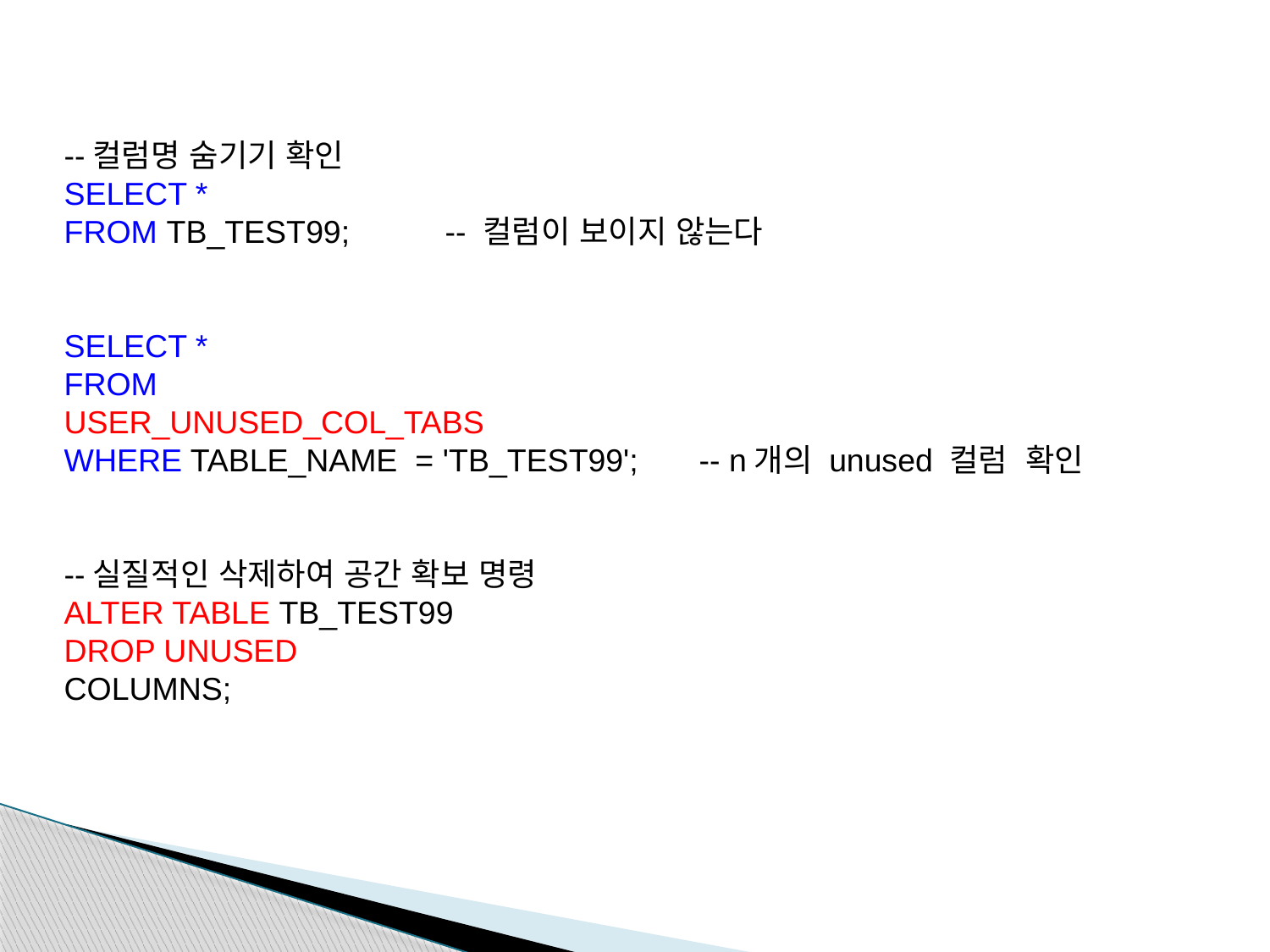

--컬럼명 숨기기 확인
SELECT *
FROM TB_TEST99;	-- 컬럼이 보이지 않는다

SELECT *
FROM
USER_UNUSED_COL_TABS
WHERE TABLE_NAME  = 'TB_TEST99';	-- n개의 unused 컬럼  확인

--실질적인 삭제하여 공간 확보 명령
ALTER TABLE TB_TEST99
DROP UNUSED
COLUMNS;